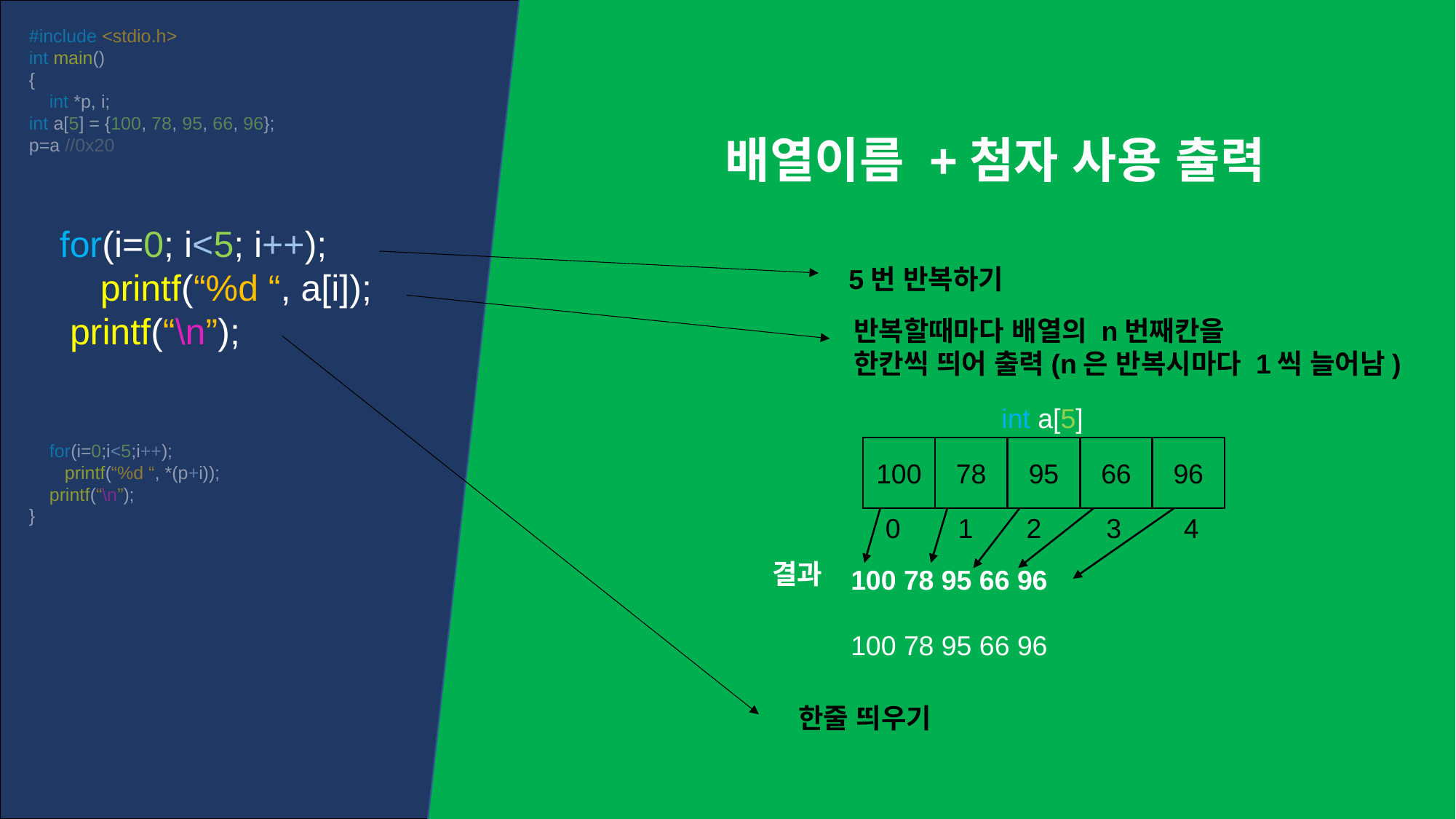

배열 생성

#include <stdio.h>
int main()
{
    int *p, i;
int a[5] = {100, 78, 95, 66, 96};
p=a //0x20

    for(i=0; i<5; i++);
       printf(“%d “, a[i]);
    printf(“\n”);

    for(i=0;i<5;i++);
       printf(“%d “, *(p+i));
    printf(“\n”);
}
배열이름 +첨자 사용 출력
포인터 사용 출력
5번 반복하기

반복할때마다 배열의 n번째칸을
한칸씩 띄어 출력(n은 반복시마다 1씩 늘어남)
//그리고 배열 a의 첫번째 요소의 주소를
  포인터 변수에 저장한다

int a[5]
100
78
95
66
96
0
1
2
3
4
결과
100 78 95 66 96

100 78 95 66 96
한줄 띄우기

0x24
0x28
0x2C
0x31